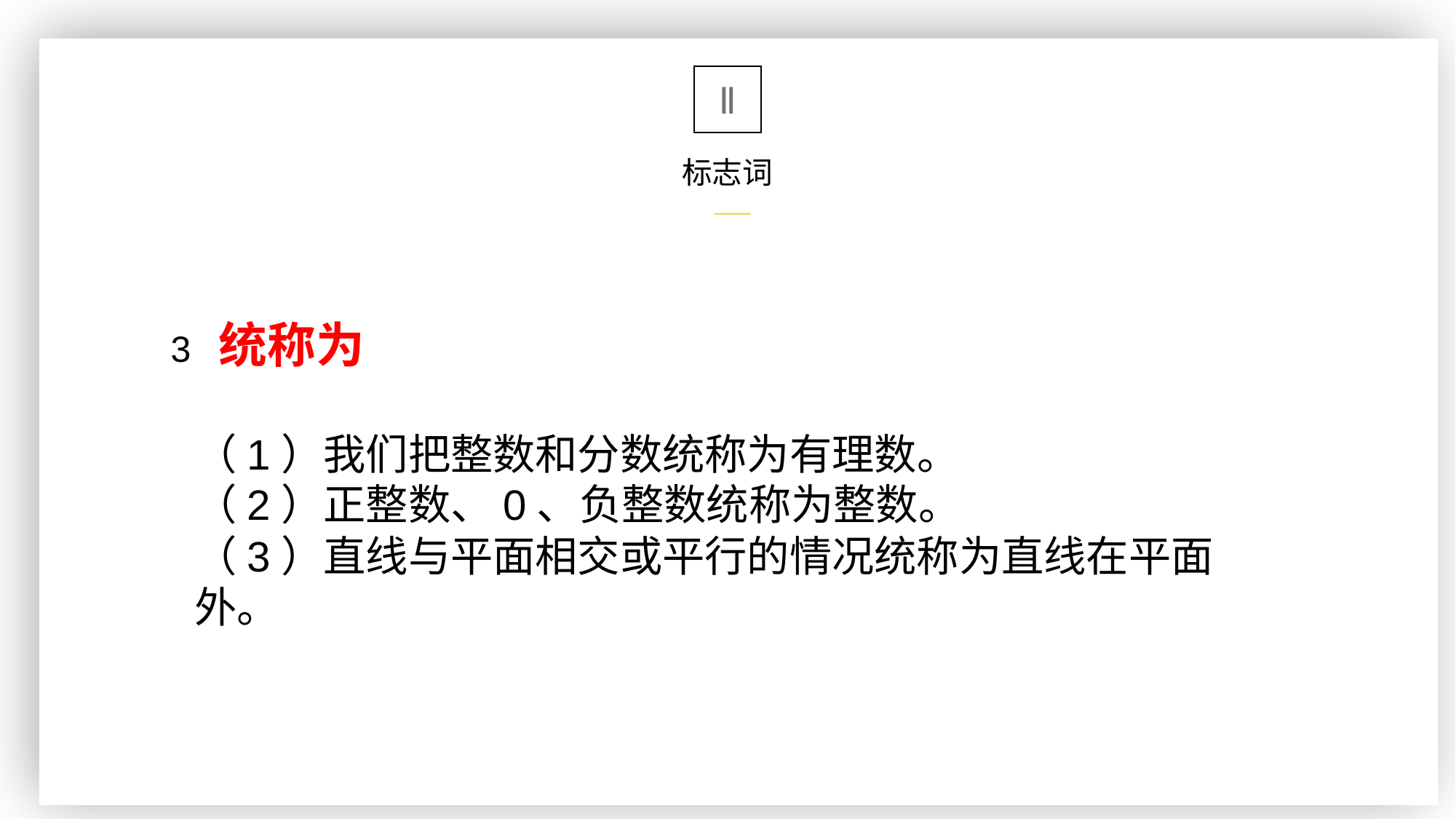

(1)除了恒星之外，还有一种形状像天空中的云雾一样的天体称为星云。
(2)夏天的太阳像火球一样炙热。(1)除了恒星之外，还有一种形状像天空中的云雾一样的天体称为星云。
(2)夏天的太阳像火球一样炙热。

Ⅱ
标志词
  ——
统称为
3
（1）我们把整数和分数统称为有理数。
（2）正整数、0、负整数统称为整数。
（3）直线与平面相交或平行的情况统称为直线在平面外。